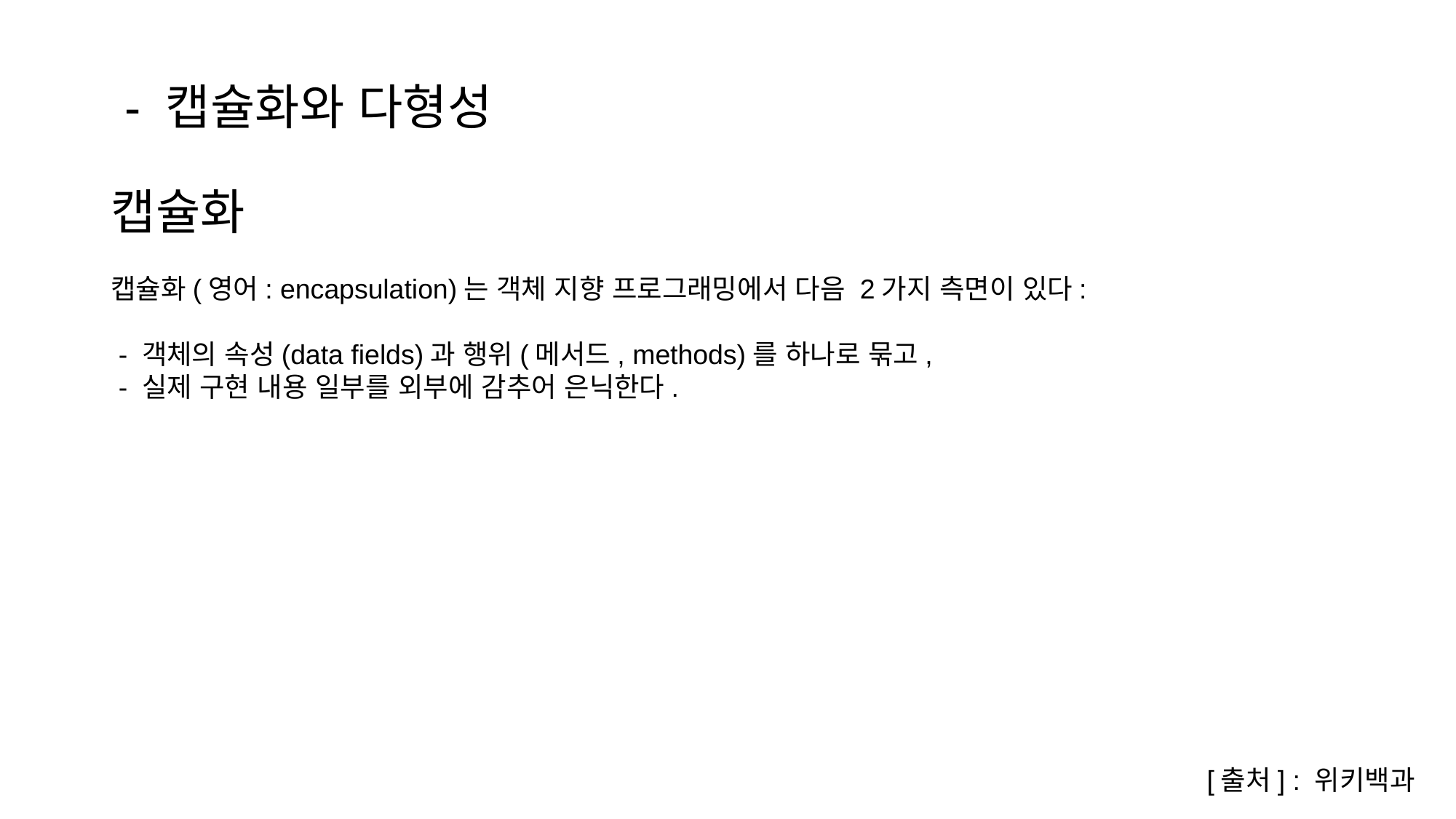

# - 캡슐화와 다형성 캡슐화
캡슐화(영어: encapsulation)는 객체 지향 프로그래밍에서 다음 2가지 측면이 있다:

 - 객체의 속성(data fields)과 행위(메서드, methods)를 하나로 묶고,
 - 실제 구현 내용 일부를 외부에 감추어 은닉한다.

[출처] : 위키백과